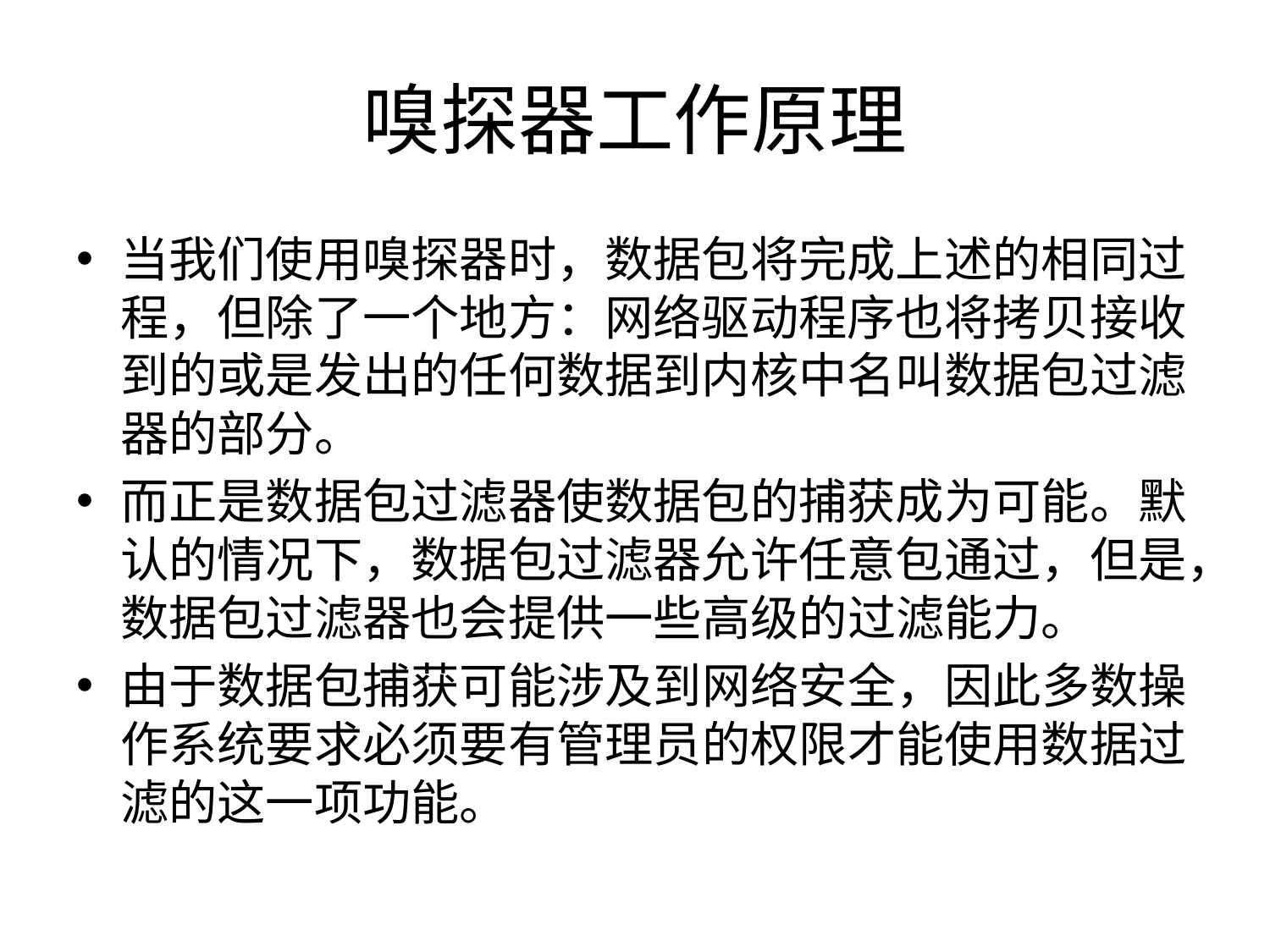

# 嗅探器工作原理
当我们使用嗅探器时，数据包将完成上述的相同过程，但除了一个地方：网络驱动程序也将拷贝接收到的或是发出的任何数据到内核中名叫数据包过滤器的部分。
而正是数据包过滤器使数据包的捕获成为可能。默认的情况下，数据包过滤器允许任意包通过，但是，数据包过滤器也会提供一些高级的过滤能力。
由于数据包捕获可能涉及到网络安全，因此多数操作系统要求必须要有管理员的权限才能使用数据过滤的这一项功能。